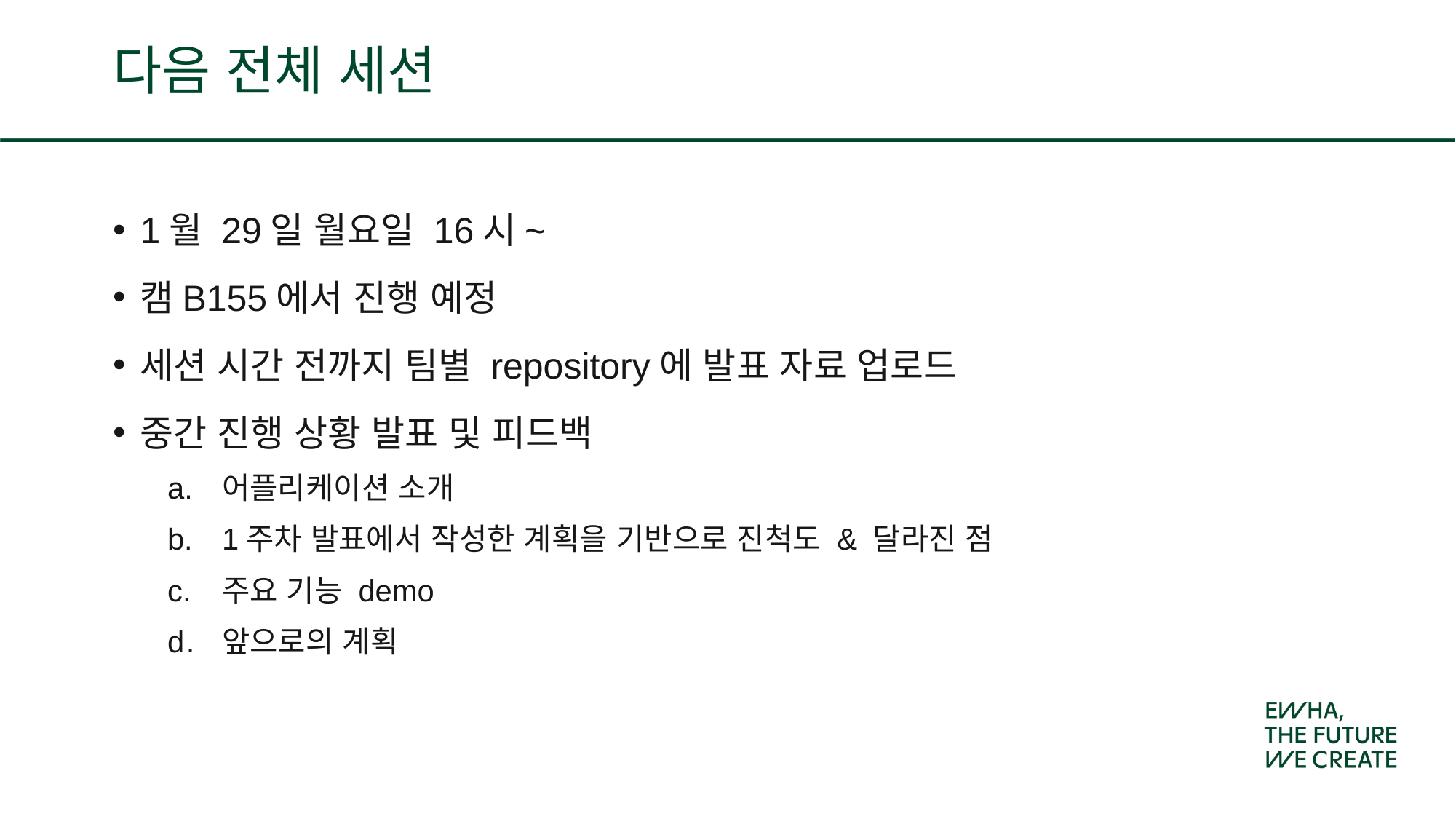

# 다음 전체 세션
1월 29일 월요일 16시~
캠B155에서 진행 예정
세션 시간 전까지 팀별 repository에 발표 자료 업로드
중간 진행 상황 발표 및 피드백
어플리케이션 소개
1주차 발표에서 작성한 계획을 기반으로 진척도 & 달라진 점
주요 기능 demo
앞으로의 계획